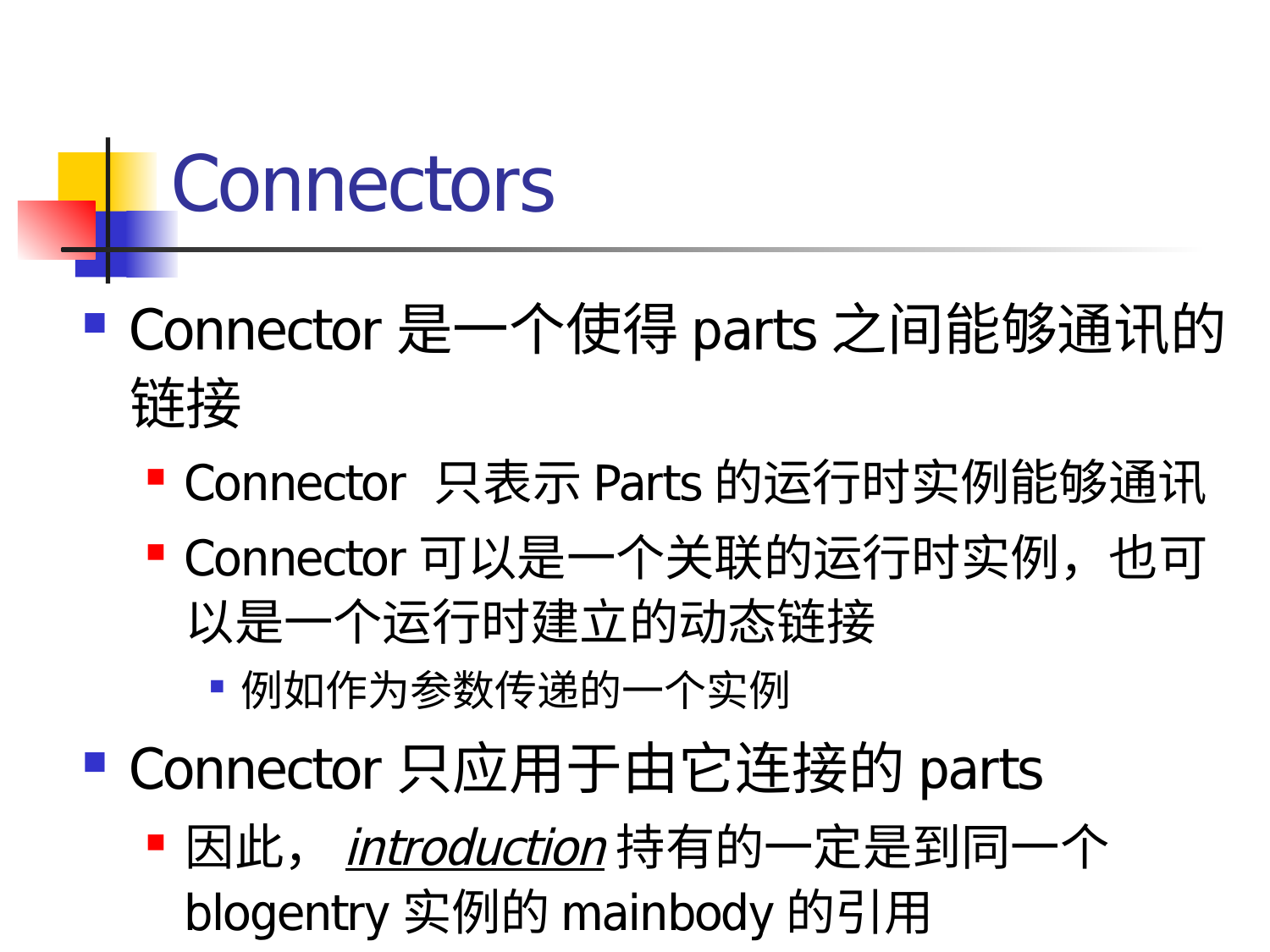

# Connectors
Connector是一个使得parts之间能够通讯的链接
Connector 只表示Parts的运行时实例能够通讯
Connector可以是一个关联的运行时实例，也可以是一个运行时建立的动态链接
例如作为参数传递的一个实例
Connector只应用于由它连接的parts
因此，introduction持有的一定是到同一个blogentry实例的mainbody的引用